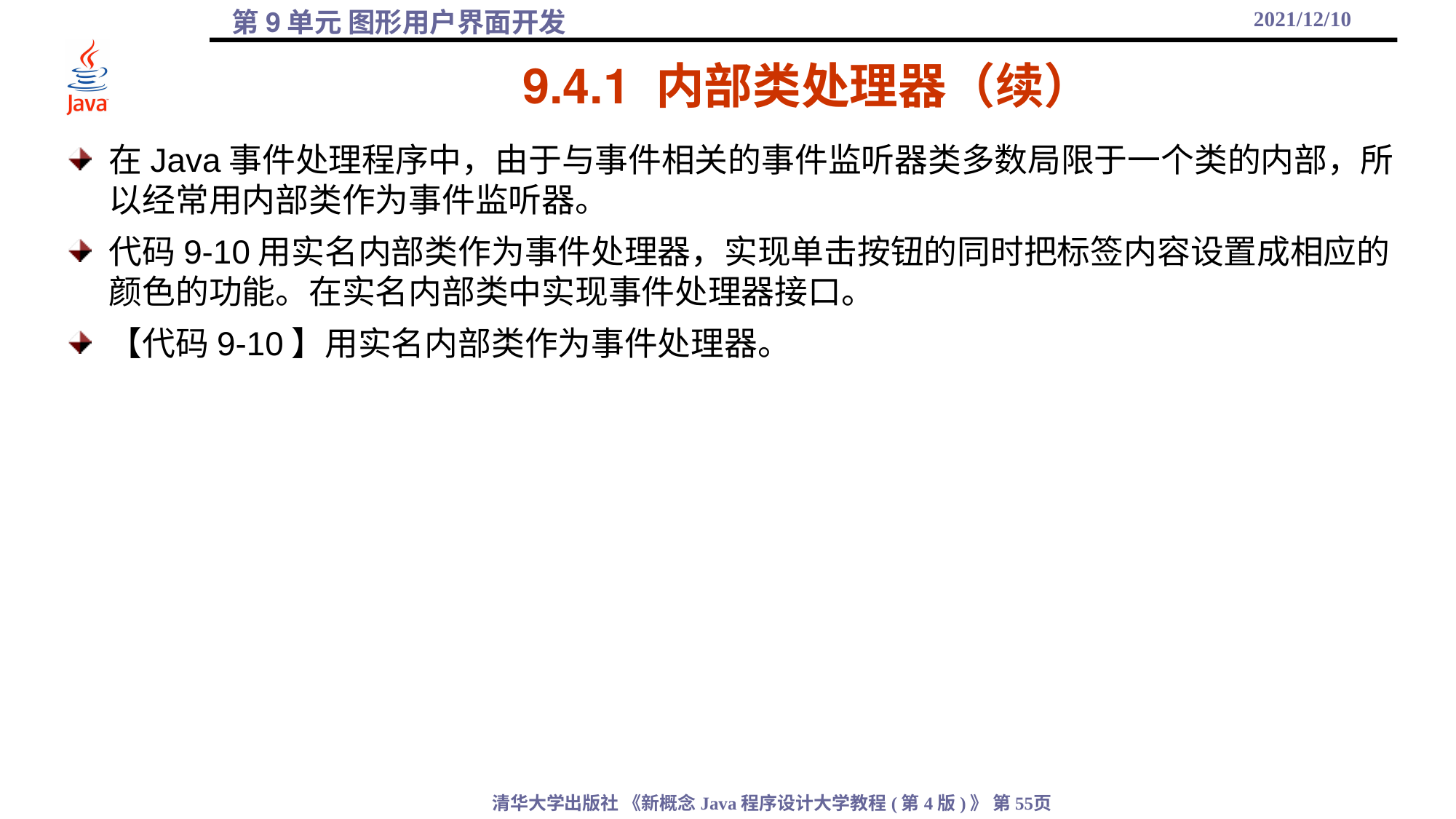

2021/12/10
# 9.4.1 内部类处理器（续）
在Java事件处理程序中，由于与事件相关的事件监听器类多数局限于一个类的内部，所以经常用内部类作为事件监听器。
代码9-10用实名内部类作为事件处理器，实现单击按钮的同时把标签内容设置成相应的颜色的功能。在实名内部类中实现事件处理器接口。
【代码9-10】用实名内部类作为事件处理器。